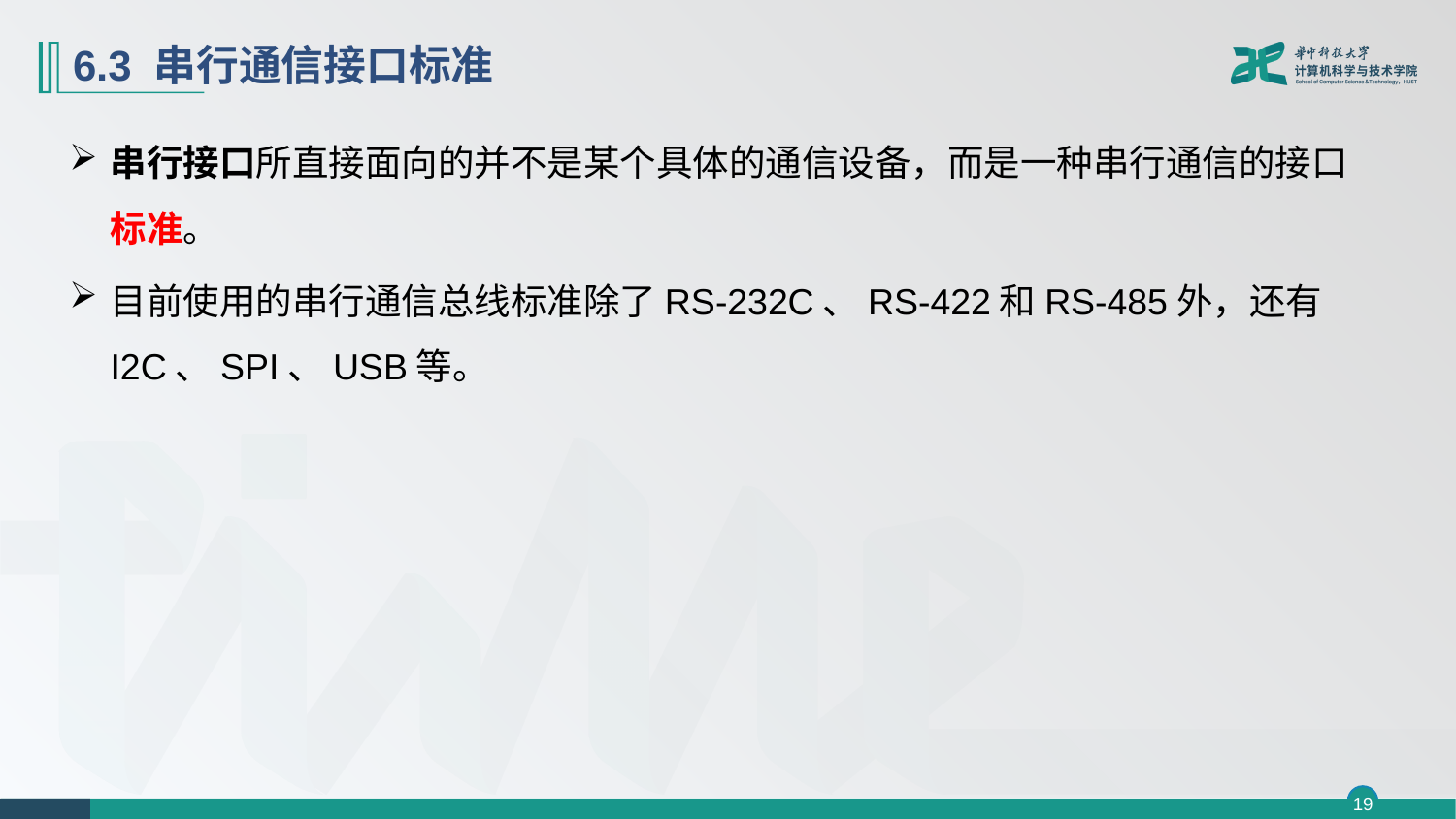

# 6.3 串行通信接口标准
串行接口所直接面向的并不是某个具体的通信设备，而是一种串行通信的接口标准。
目前使用的串行通信总线标准除了RS-232C、RS-422和RS-485外，还有I2C、SPI、USB等。